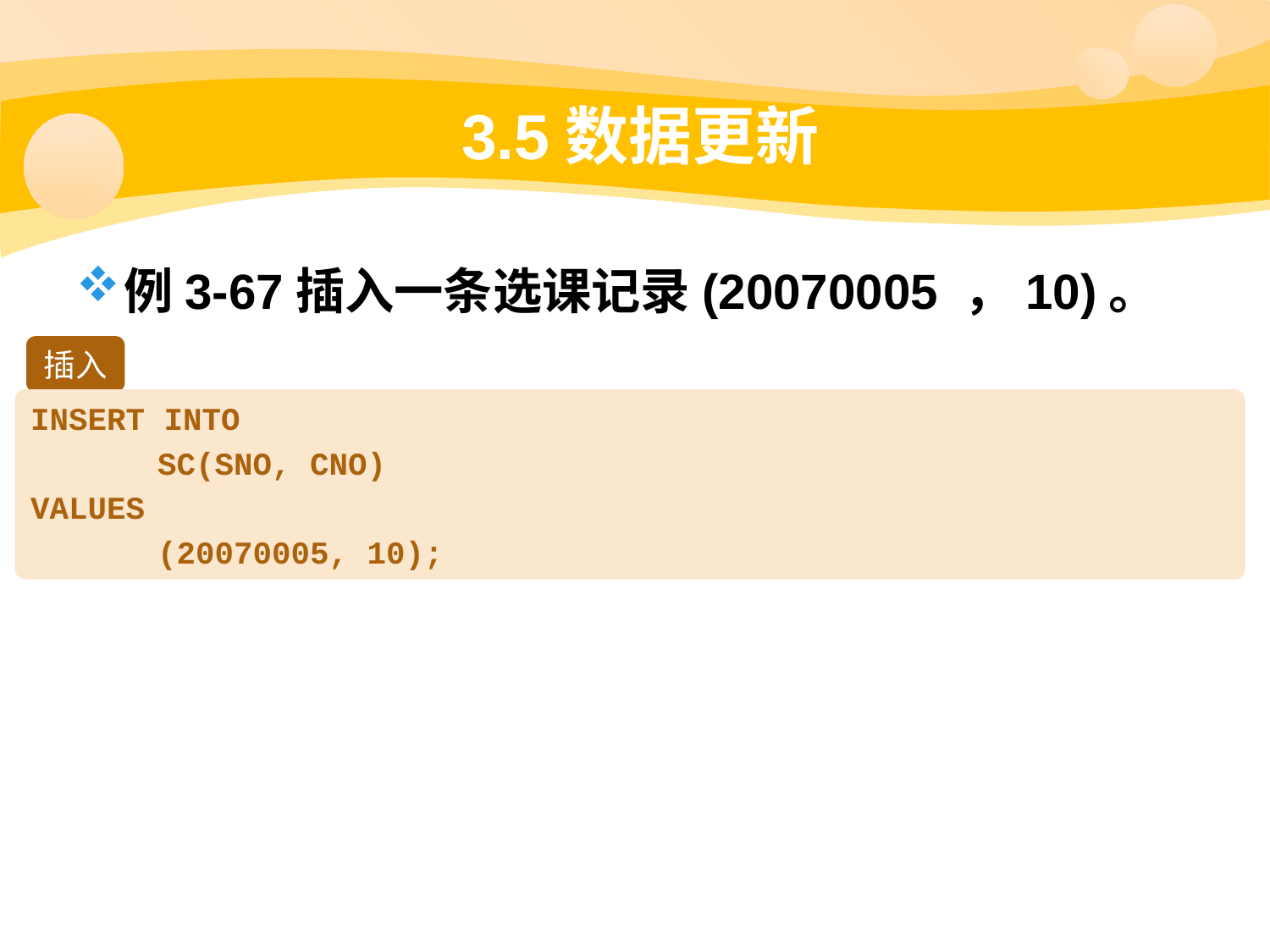

# 3.5数据更新
例3-67插入一条选课记录(20070005 ，10)。
插入
INSERT INTO
	SC(SNO, CNO)
VALUES
	(20070005, 10);